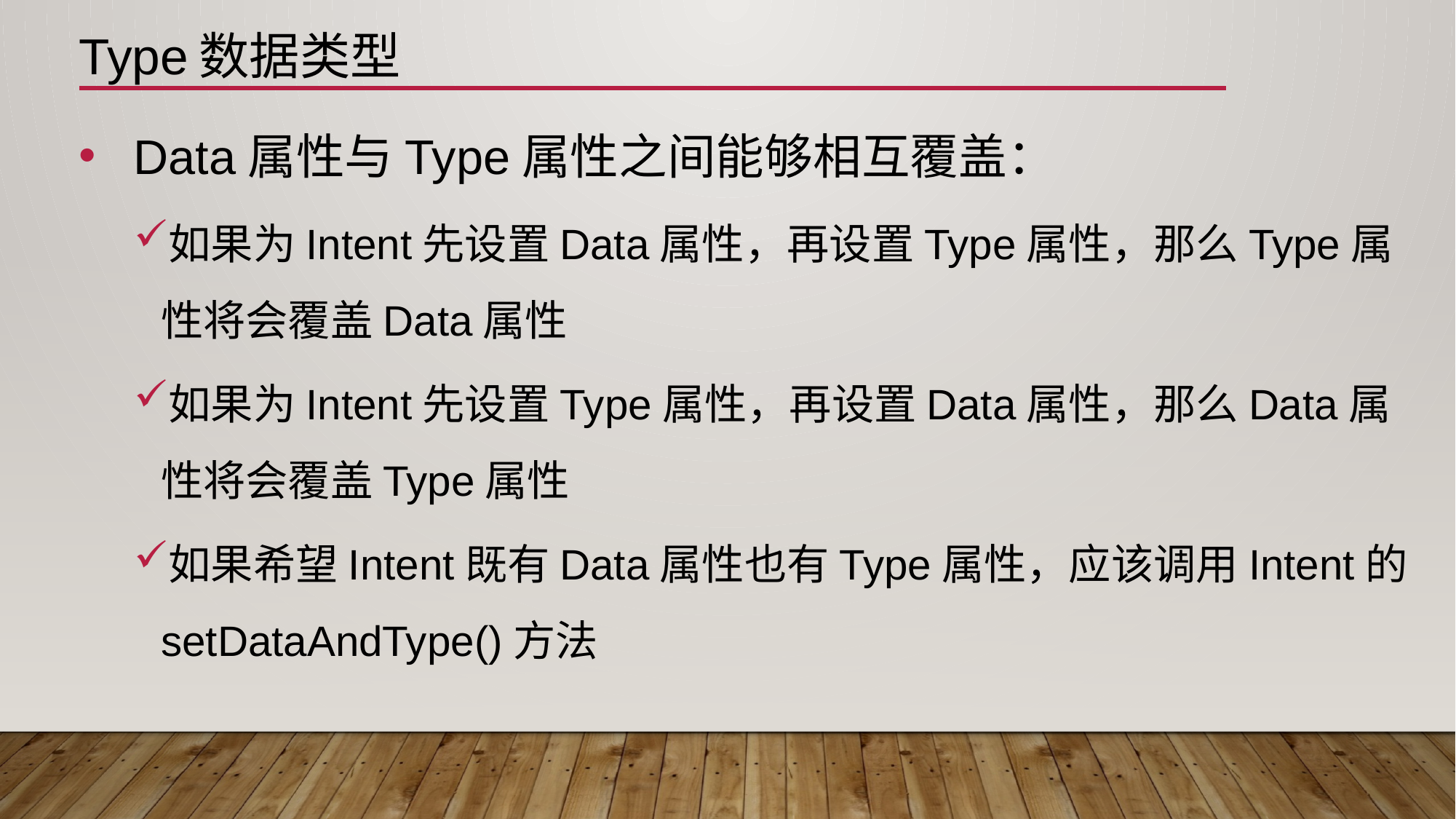

# Type数据类型
Data属性与Type属性之间能够相互覆盖：
如果为Intent先设置Data属性，再设置Type属性，那么Type属性将会覆盖Data属性
如果为Intent先设置Type属性，再设置Data属性，那么Data属性将会覆盖Type属性
如果希望Intent既有Data属性也有Type属性，应该调用Intent的setDataAndType()方法